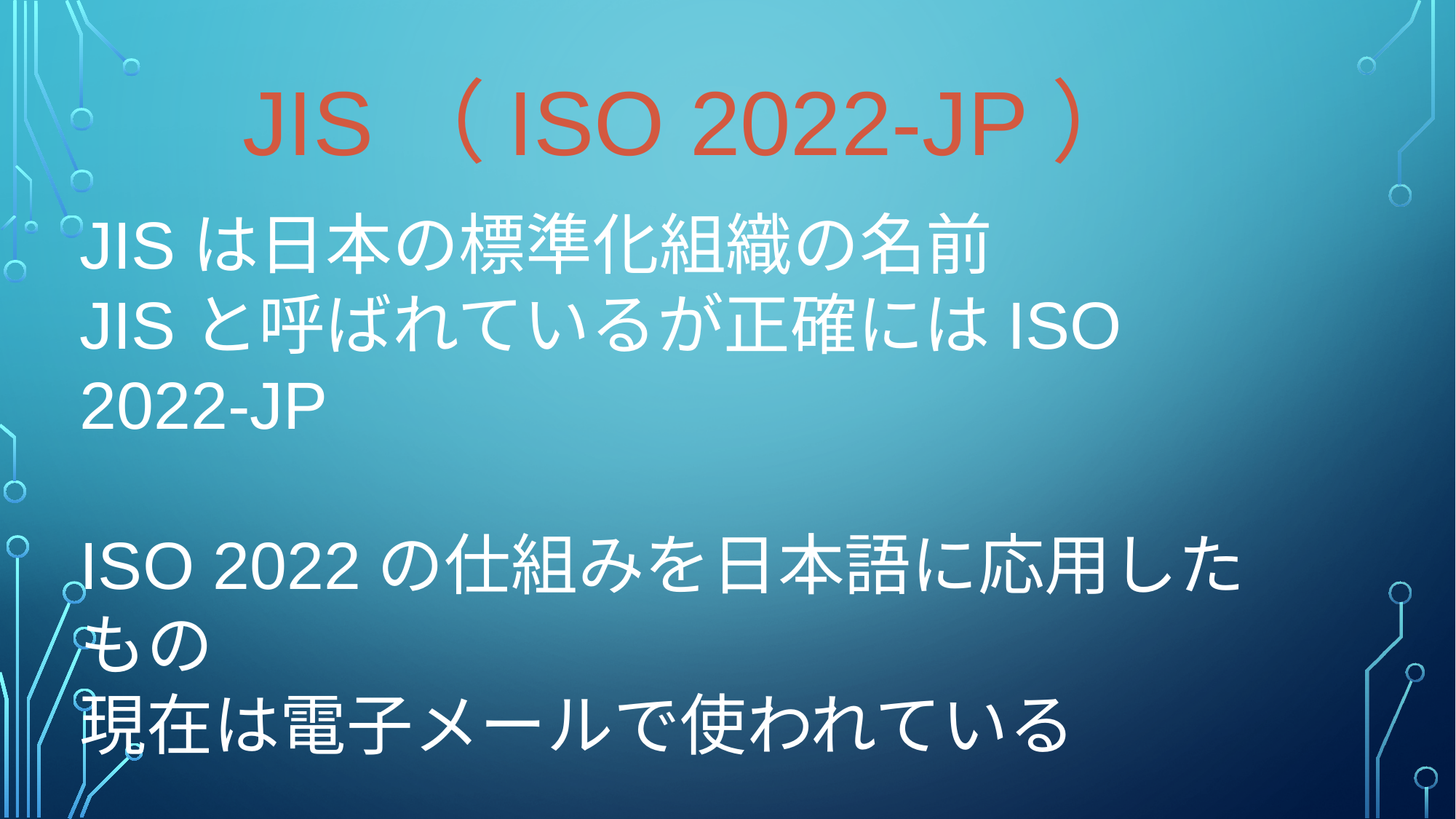

# JIS（ISO 2022-JP）
JISは日本の標準化組織の名前
JISと呼ばれているが正確にはISO 2022-JP

ISO 2022の仕組みを日本語に応用したもの
現在は電子メールで使われている